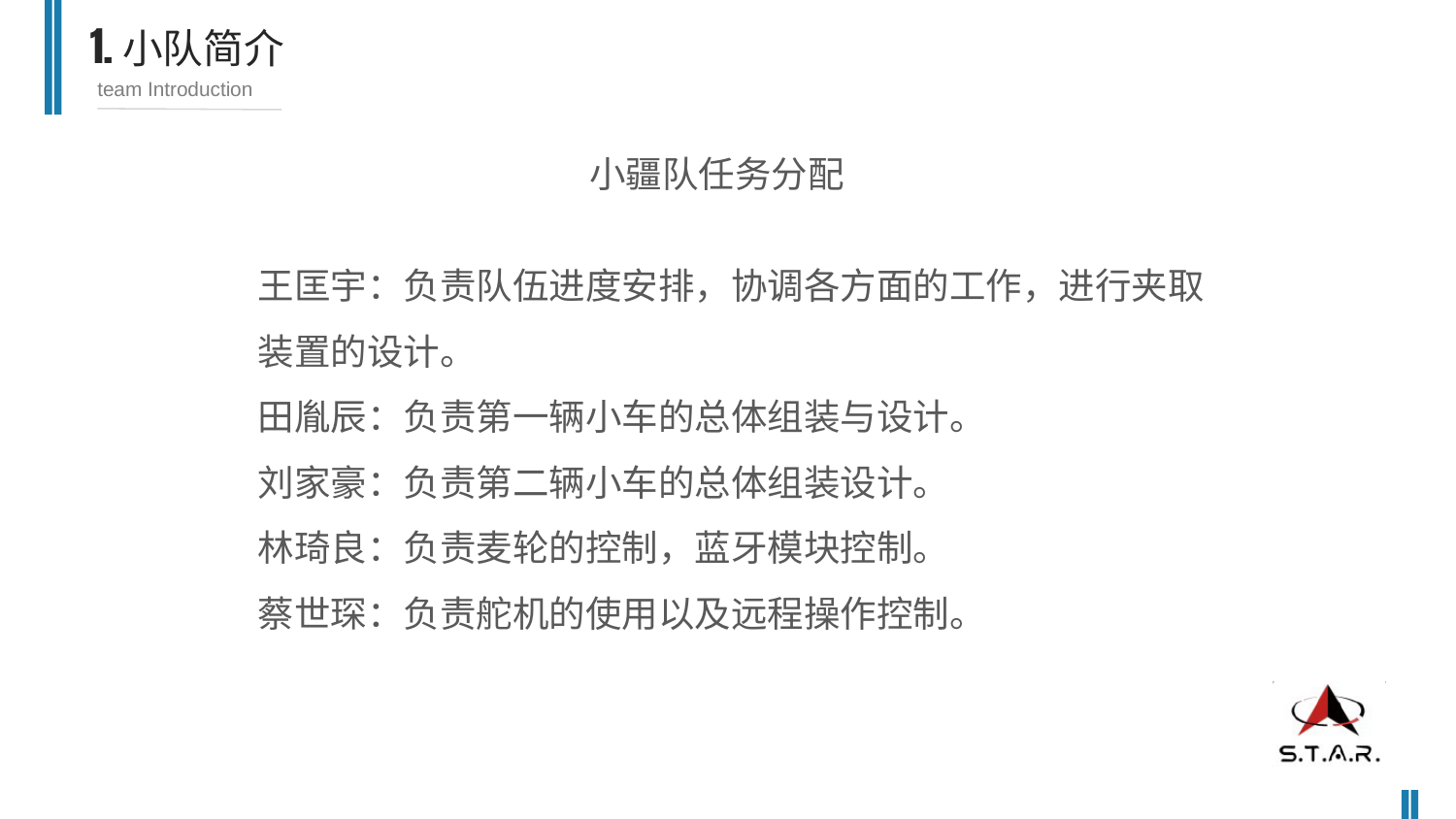

1.小队简介
team Introduction

小疆队任务分配

王匡宇：负责队伍进度安排，协调各方面的工作，进行夹取装置的设计。
田胤辰：负责第一辆小车的总体组装与设计。
刘家豪：负责第二辆小车的总体组装设计。
林琦良：负责麦轮的控制，蓝牙模块控制。
蔡世琛：负责舵机的使用以及远程操作控制。